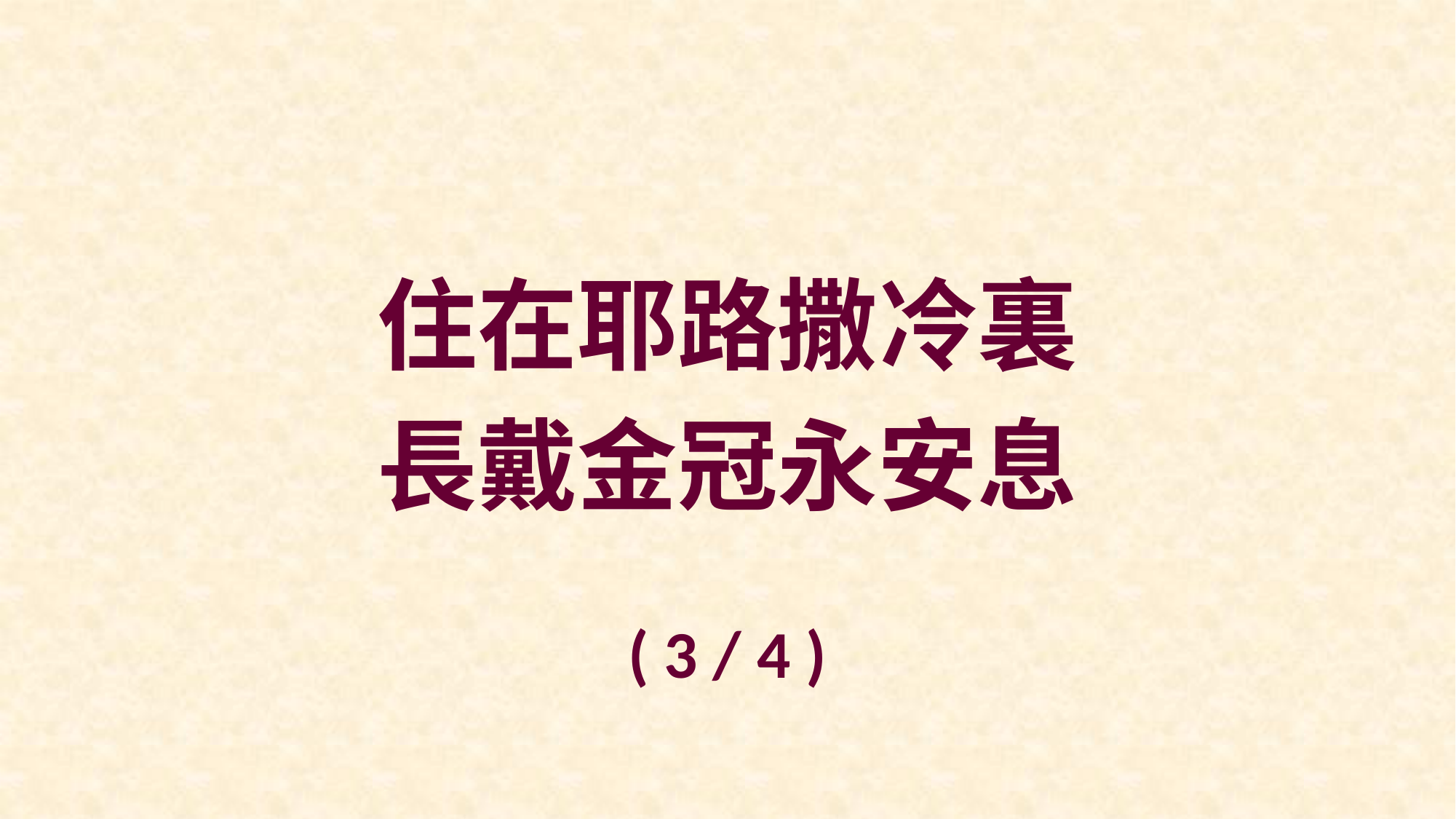

住在耶路撒冷裏
長戴金冠永安息
( 3 / 4 )